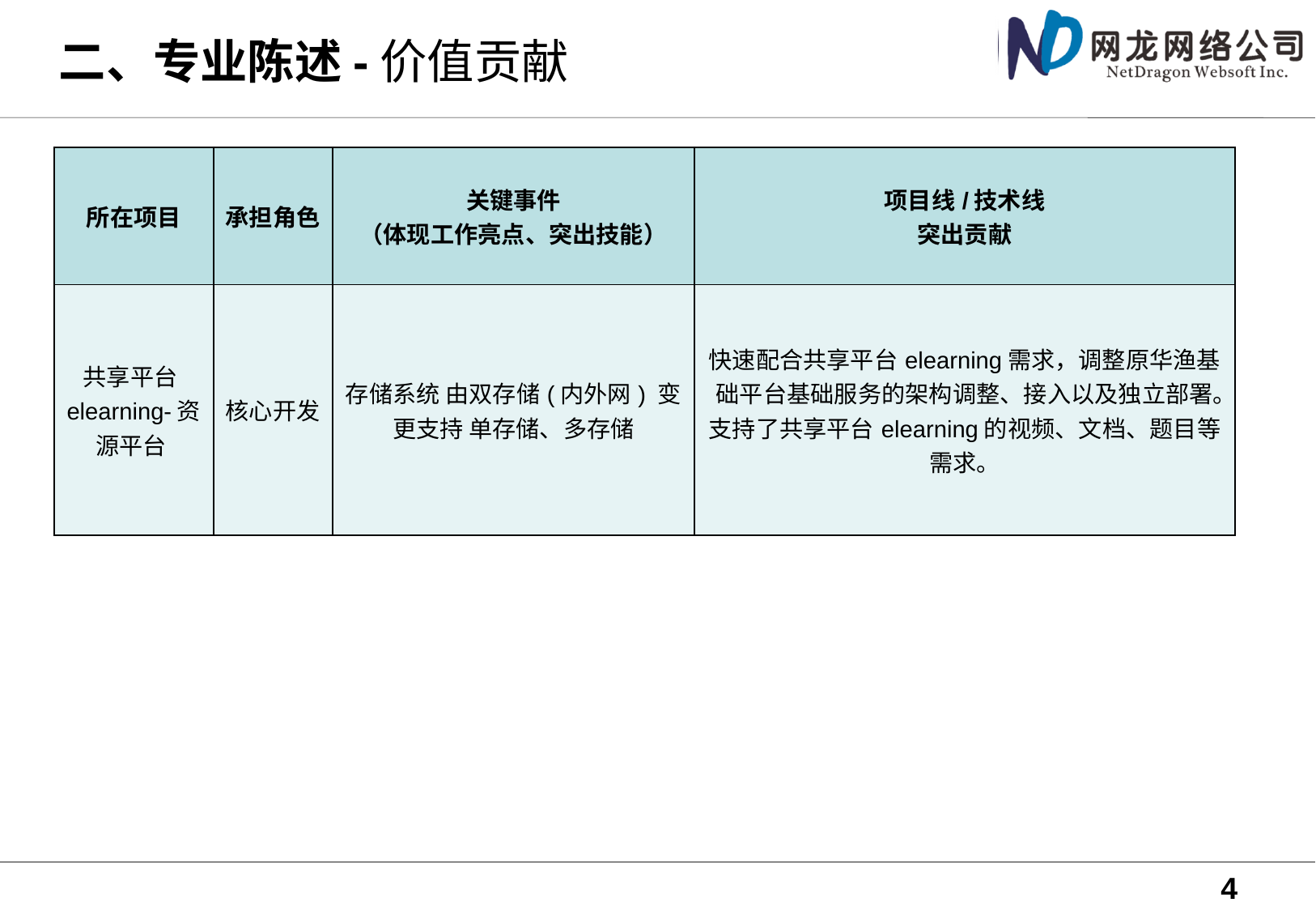

# 二、专业陈述-价值贡献
| 所在项目 | 承担角色 | 关键事件 （体现工作亮点、突出技能） | 项目线/技术线 突出贡献 |
| --- | --- | --- | --- |
| 共享平台elearning-资源平台 | 核心开发 | 存储系统 由双存储(内外网) 变更支持 单存储、多存储 | 快速配合共享平台elearning需求，调整原华渔基础平台基础服务的架构调整、接入以及独立部署。支持了共享平台elearning的视频、文档、题目等需求。 |
4